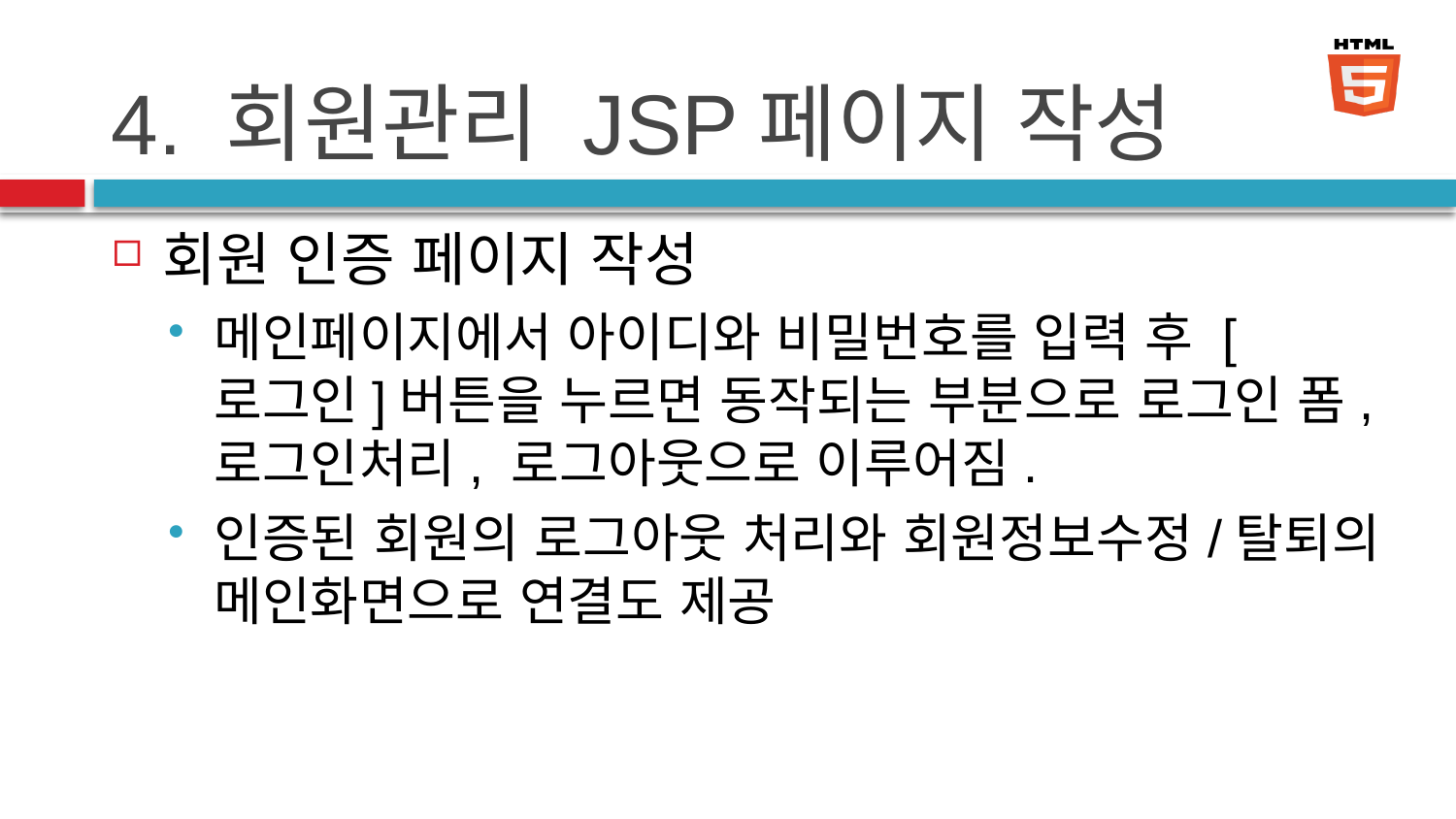

# 4. 회원관리 JSP페이지 작성
회원 인증 페이지 작성
메인페이지에서 아이디와 비밀번호를 입력 후 [로그인]버튼을 누르면 동작되는 부분으로 로그인 폼, 로그인처리, 로그아웃으로 이루어짐.
인증된 회원의 로그아웃 처리와 회원정보수정/탈퇴의 메인화면으로 연결도 제공